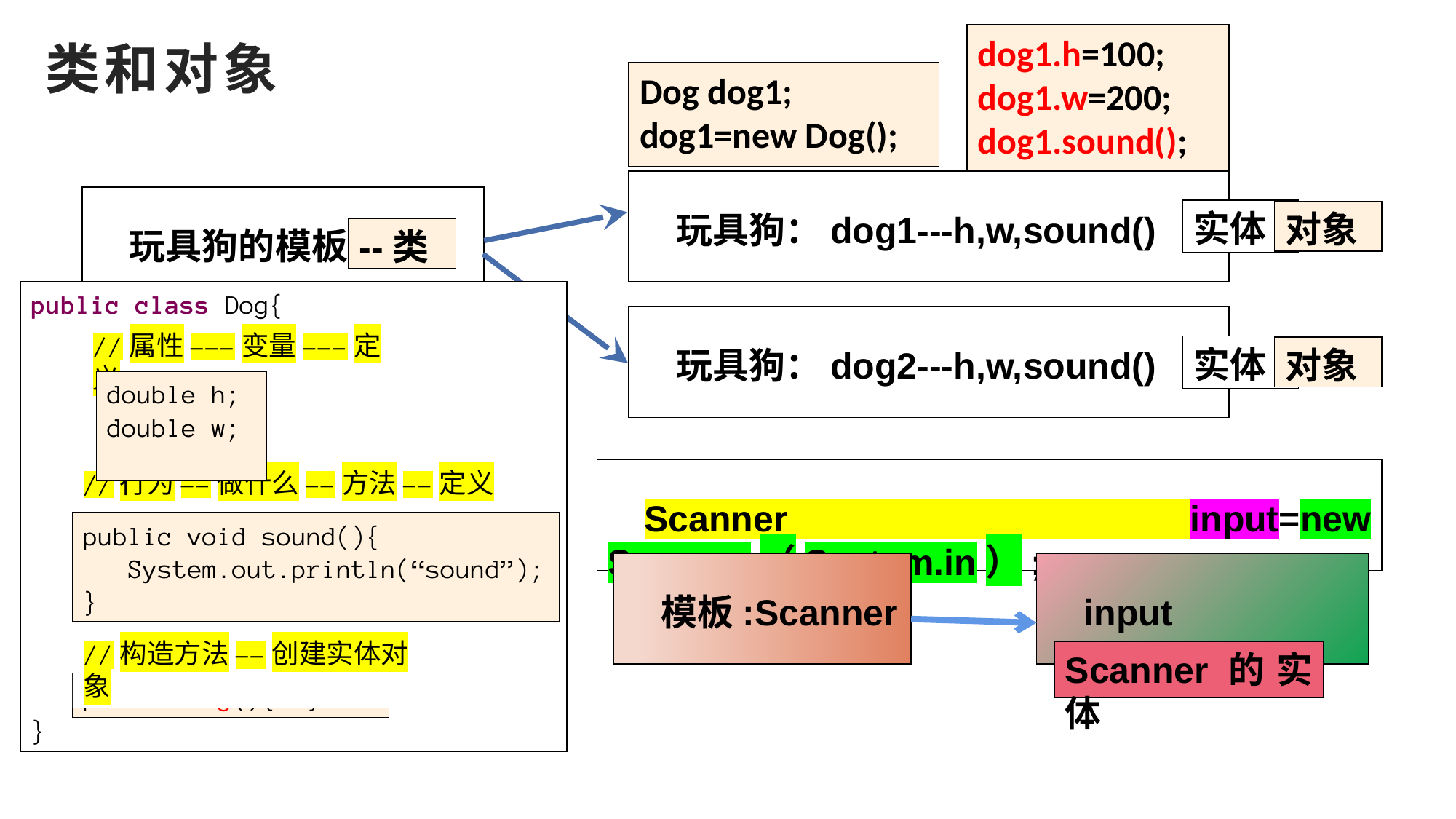

dog1.h=100;
dog1.w=200;
dog1.sound();
# 类和对象
Dog dog1;
dog1=new Dog();

玩具狗：dog1---h,w,sound()

玩具狗的模板
实体
对象
--类
public class Dog{

}

玩具狗：dog2---h,w,sound()
//属性---变量---定义
实体
对象
double h;
double w;

Scanner input=new Scanner（System.in）;
//行为--做什么--方法--定义
public void sound(){
   System.out.println(“sound”);
}

模板:Scanner

input
//构造方法--创建实体对象
Scanner的实体
public Dog(){  }